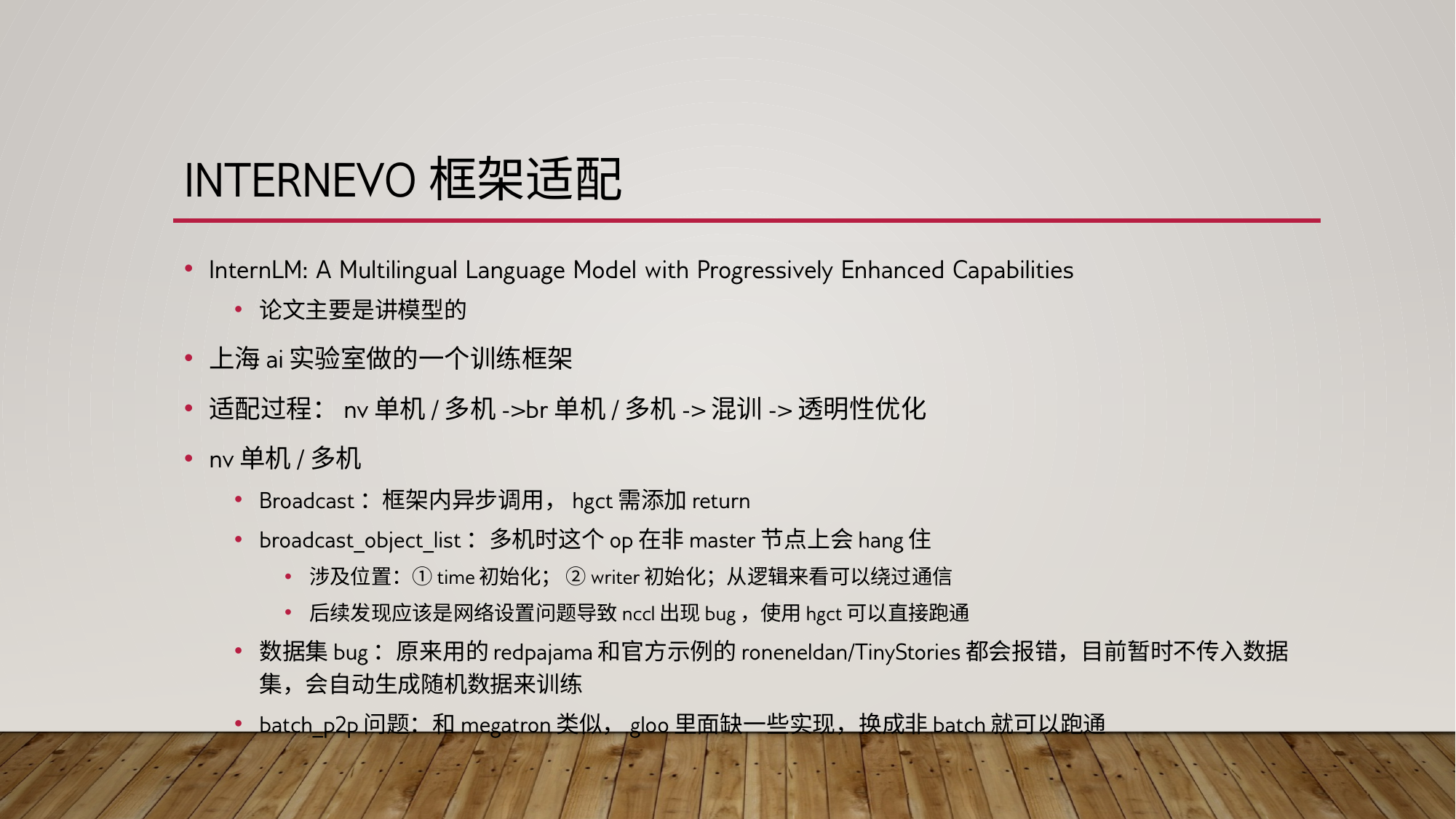

# InternEvo框架适配
InternLM: A Multilingual Language Model with Progressively Enhanced Capabilities
论文主要是讲模型的
上海ai实验室做的一个训练框架
适配过程：nv单机/多机->br单机/多机->混训->透明性优化
nv单机/多机
Broadcast：框架内异步调用，hgct需添加return
broadcast_object_list：多机时这个op在非master节点上会hang住
涉及位置：①time初始化； ②writer初始化；从逻辑来看可以绕过通信
后续发现应该是网络设置问题导致nccl出现bug，使用hgct可以直接跑通
数据集bug：原来用的redpajama和官方示例的roneneldan/TinyStories都会报错，目前暂时不传入数据集，会自动生成随机数据来训练
batch_p2p问题：和megatron类似，gloo里面缺一些实现，换成非batch就可以跑通